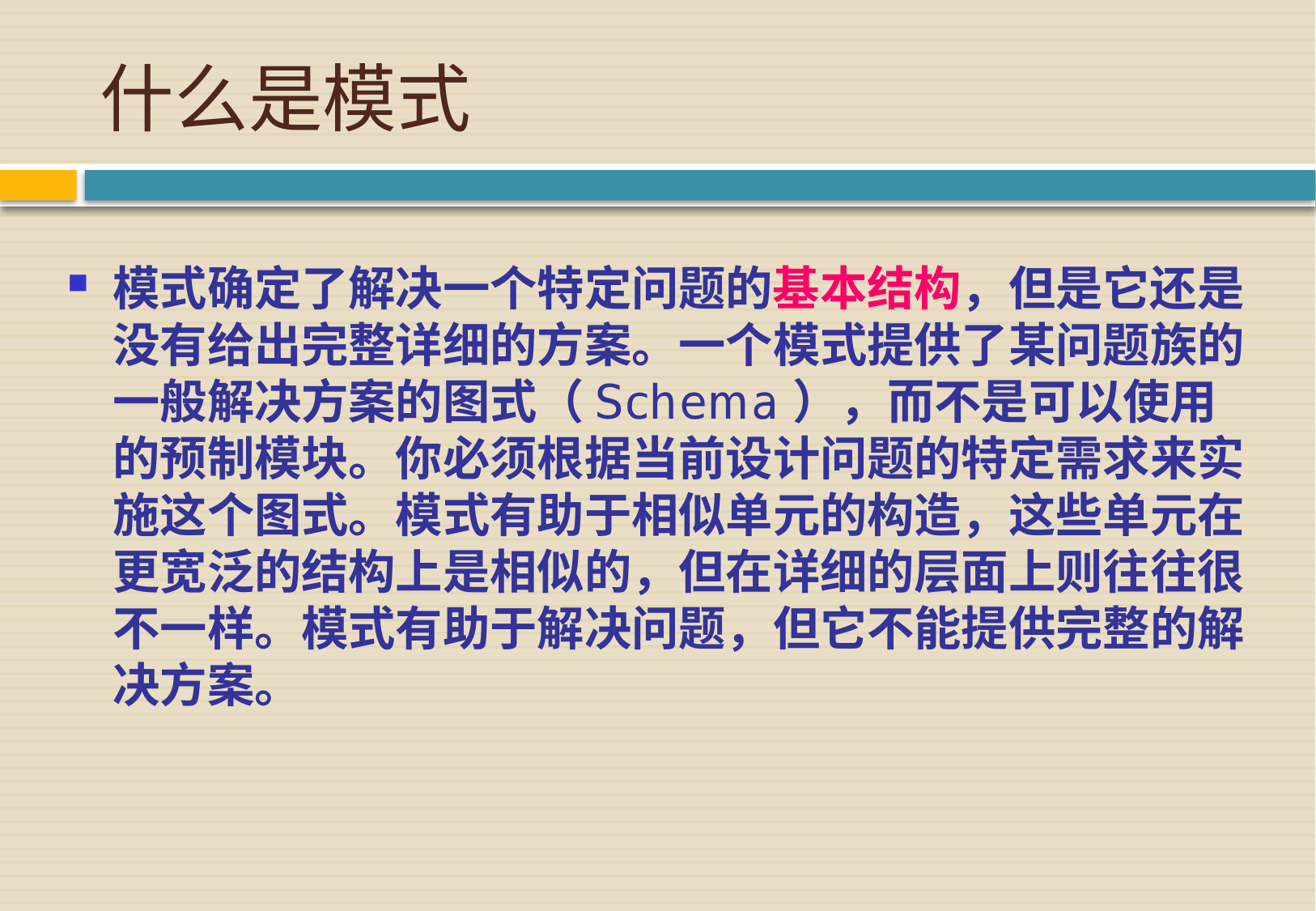

# 什么是模式
模式确定了解决一个特定问题的基本结构，但是它还是没有给出完整详细的方案。一个模式提供了某问题族的一般解决方案的图式（Schema），而不是可以使用的预制模块。你必须根据当前设计问题的特定需求来实施这个图式。模式有助于相似单元的构造，这些单元在更宽泛的结构上是相似的，但在详细的层面上则往往很不一样。模式有助于解决问题，但它不能提供完整的解决方案。